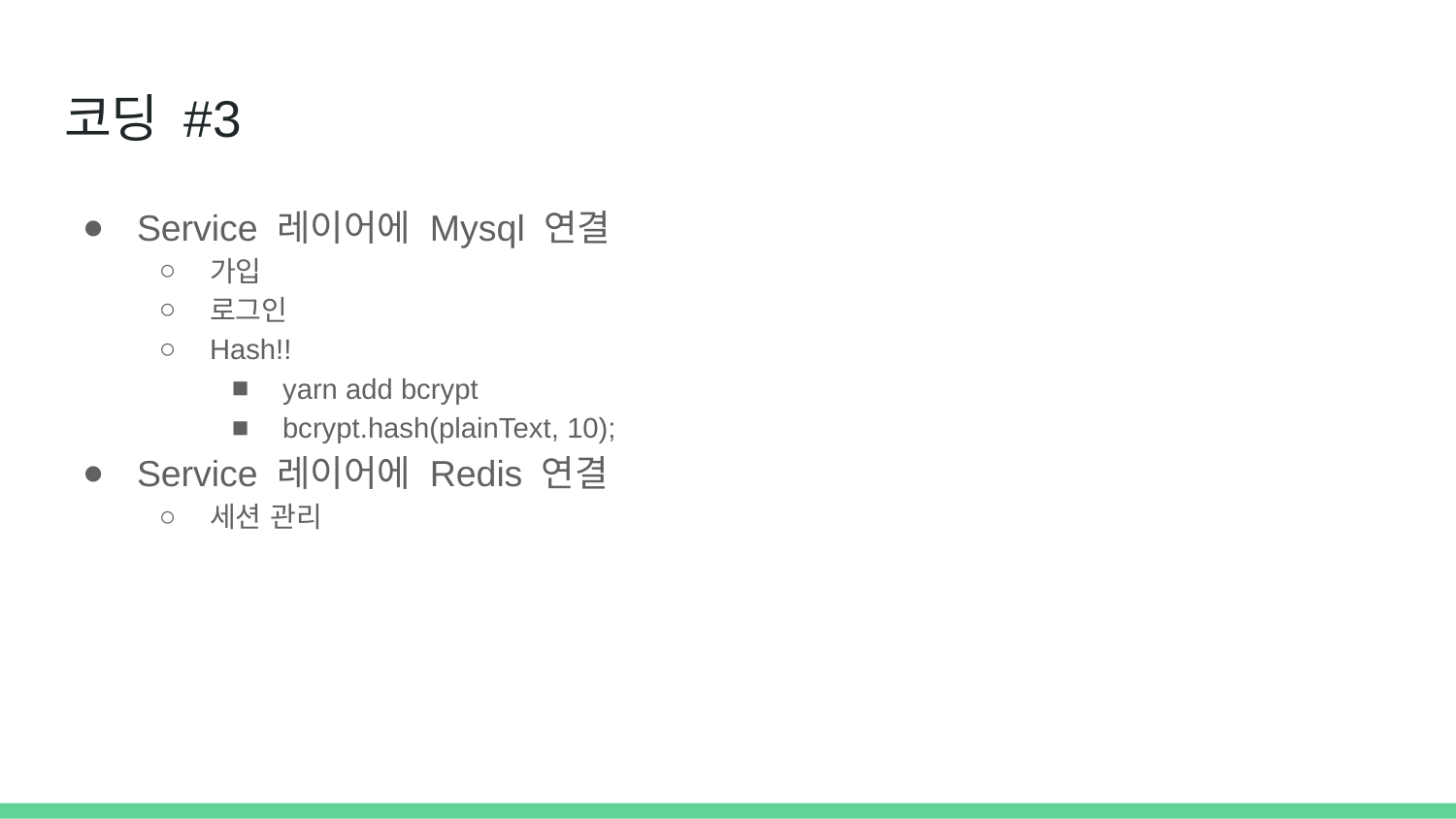

# 코딩 #3
Service 레이어에 Mysql 연결
가입
로그인
Hash!!
yarn add bcrypt
bcrypt.hash(plainText, 10);
Service 레이어에 Redis 연결
세션 관리